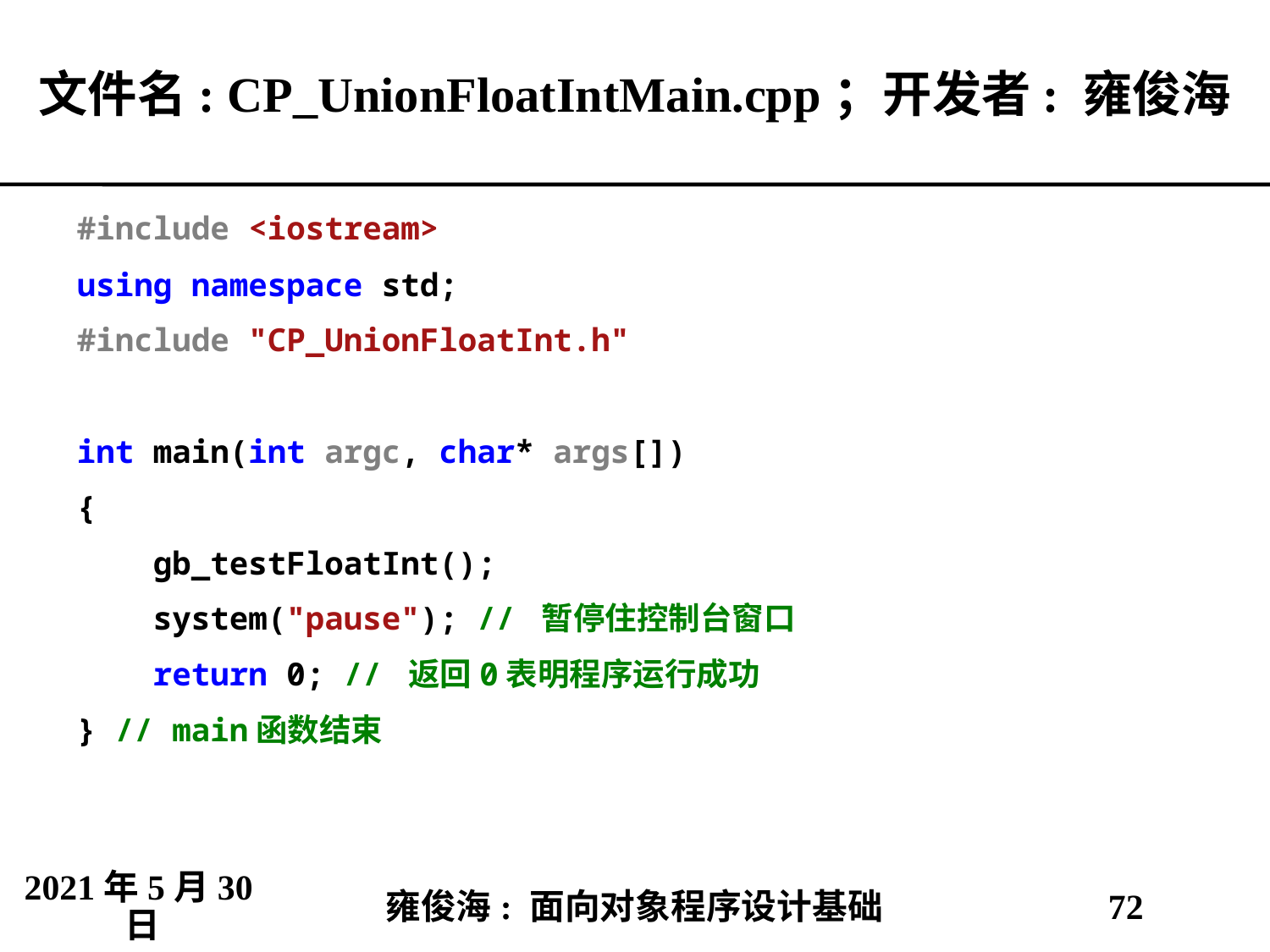

# 文件名: CP_UnionFloatIntMain.cpp；开发者: 雍俊海

#include <iostream>
using namespace std;
#include "CP_UnionFloatInt.h"

int main(int argc, char* args[])
{
    gb_testFloatInt();
    system("pause"); // 暂停住控制台窗口
    return 0; // 返回0表明程序运行成功
} // main函数结束
2021年5月30日
雍俊海: 面向对象程序设计基础
72